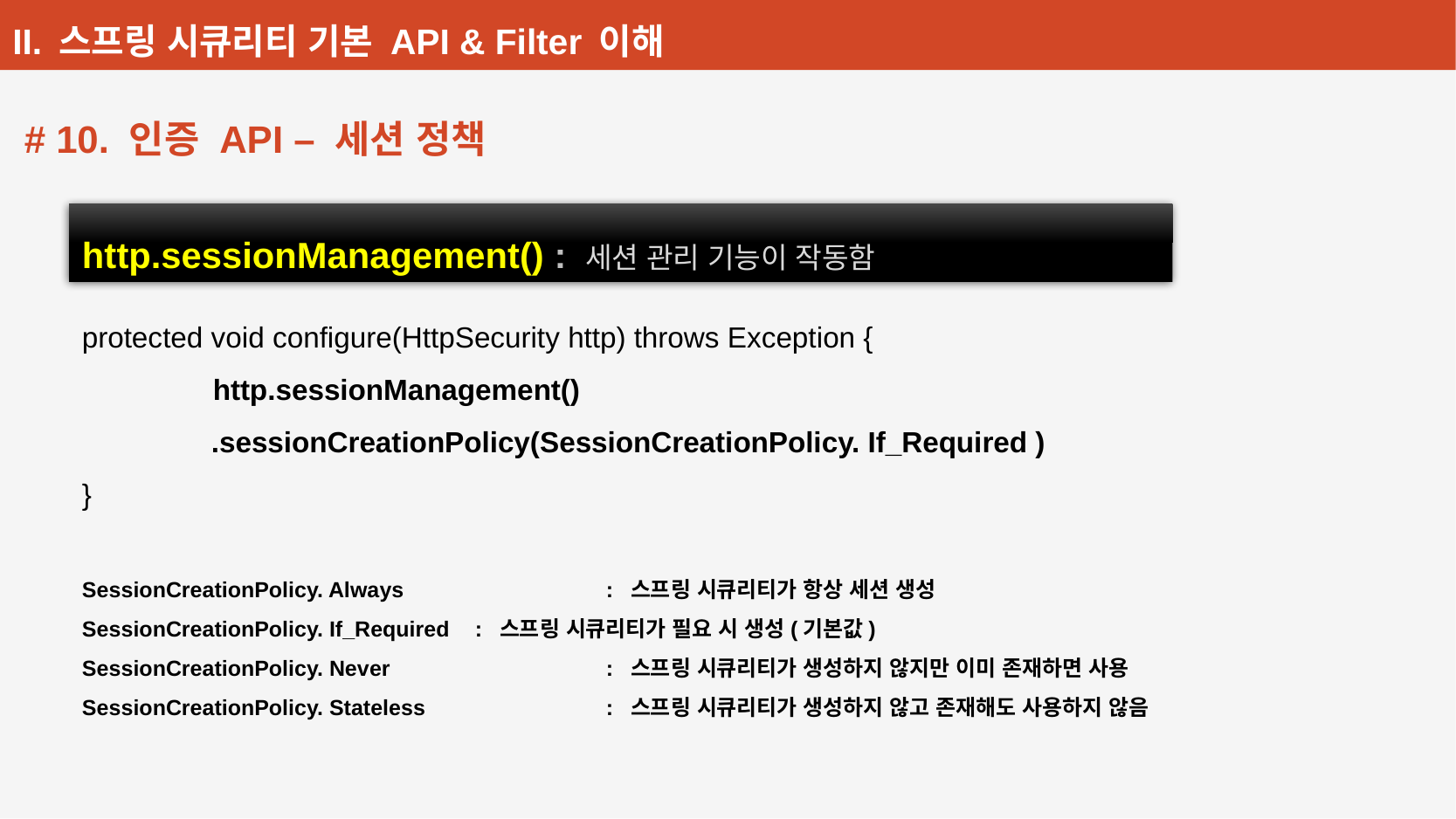

# 10. 인증 API – 세션 정책
http.sessionManagement() : 세션 관리 기능이 작동함
protected void configure(HttpSecurity http) throws Exception {
	http.sessionManagement()
                .sessionCreationPolicy(SessionCreationPolicy. If_Required )
}

SessionCreationPolicy. Always 		:  스프링 시큐리티가 항상 세션 생성
SessionCreationPolicy. If_Required 	:  스프링 시큐리티가 필요 시 생성(기본값)
SessionCreationPolicy. Never   		:  스프링 시큐리티가 생성하지 않지만 이미 존재하면 사용
SessionCreationPolicy. Stateless	 	:  스프링 시큐리티가 생성하지 않고 존재해도 사용하지 않음